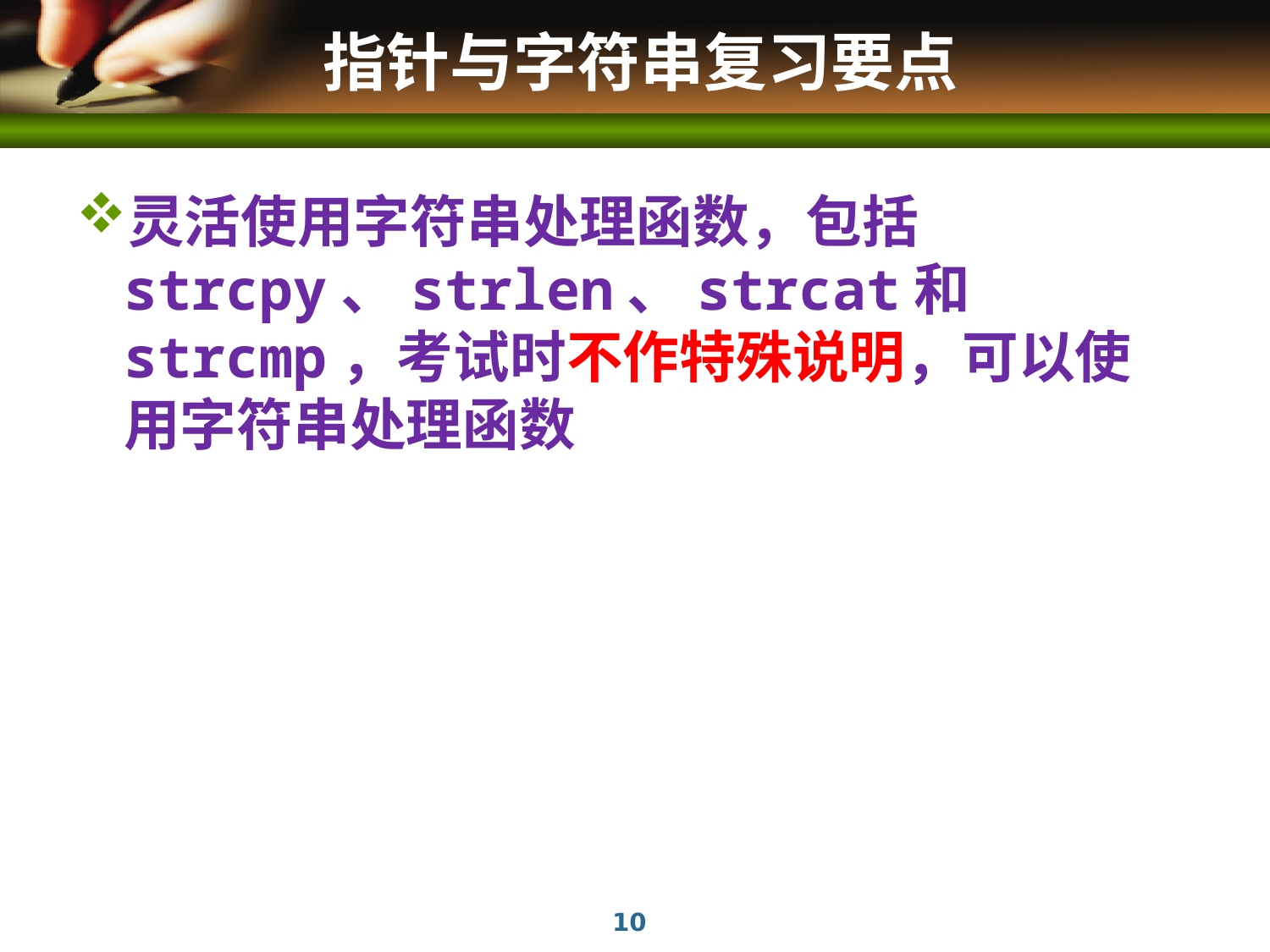

# 指针与字符串复习要点
灵活使用字符串处理函数，包括strcpy、strlen、strcat和strcmp，考试时不作特殊说明，可以使用字符串处理函数
10